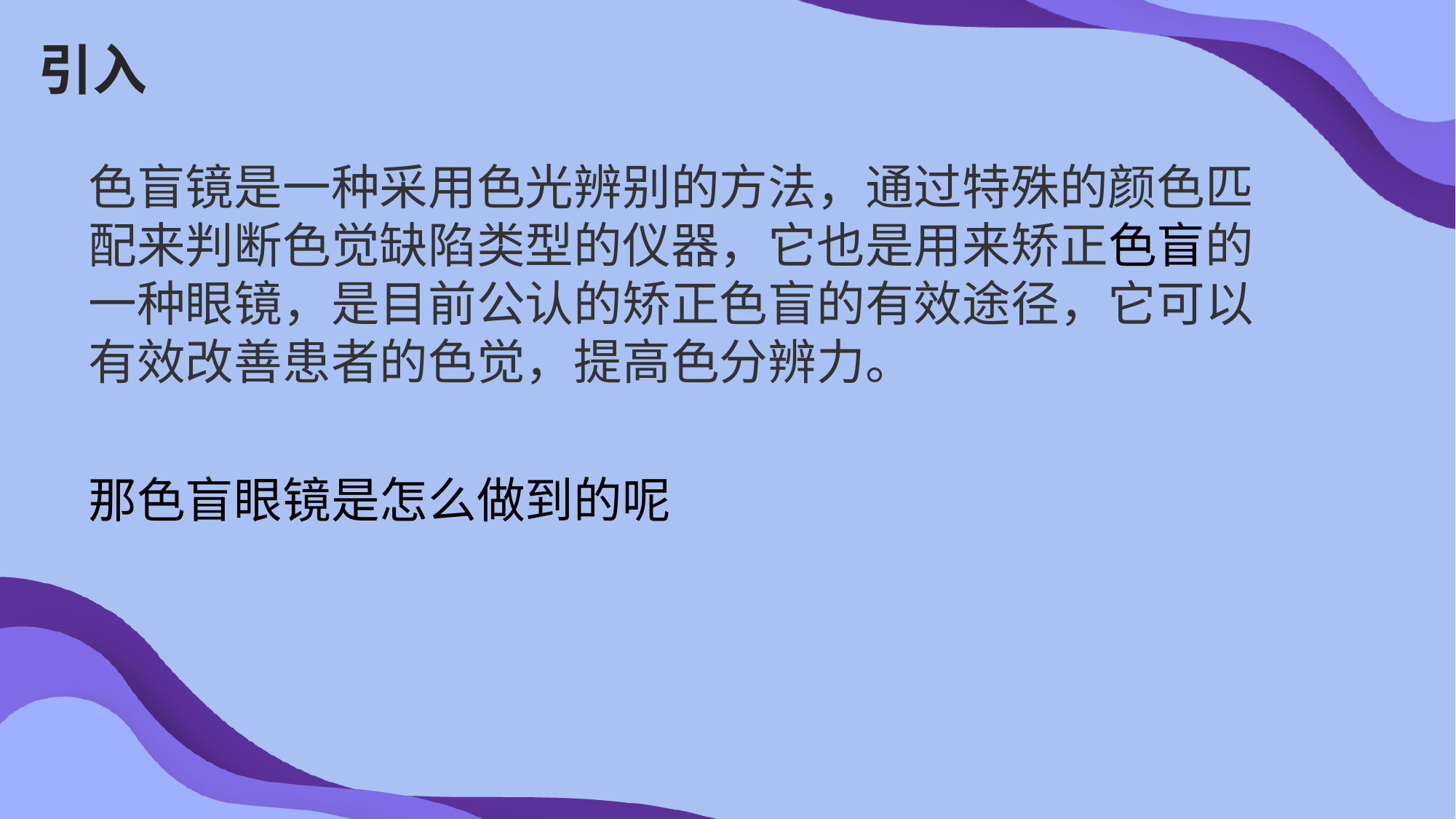

引入
色盲镜是一种采用色光辨别的方法，通过特殊的颜色匹配来判断色觉缺陷类型的仪器，它也是用来矫正色盲的一种眼镜，是目前公认的矫正色盲的有效途径，它可以有效改善患者的色觉，提高色分辨力。

那色盲眼镜是怎么做到的呢